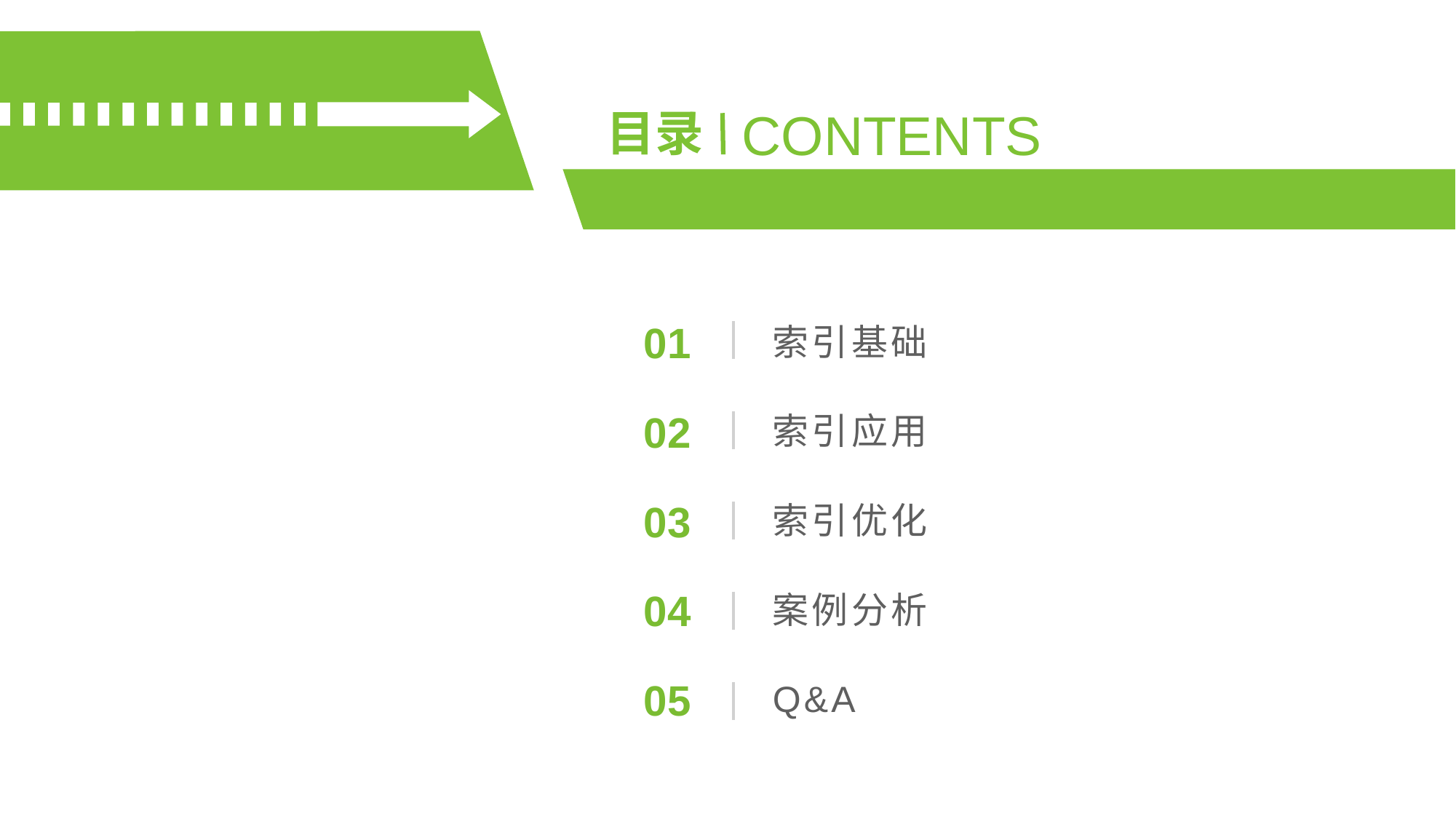

CONTENTS
目录

索引基础
01
索引应用
02
索引优化
03
案例分析
04
Q&A
05